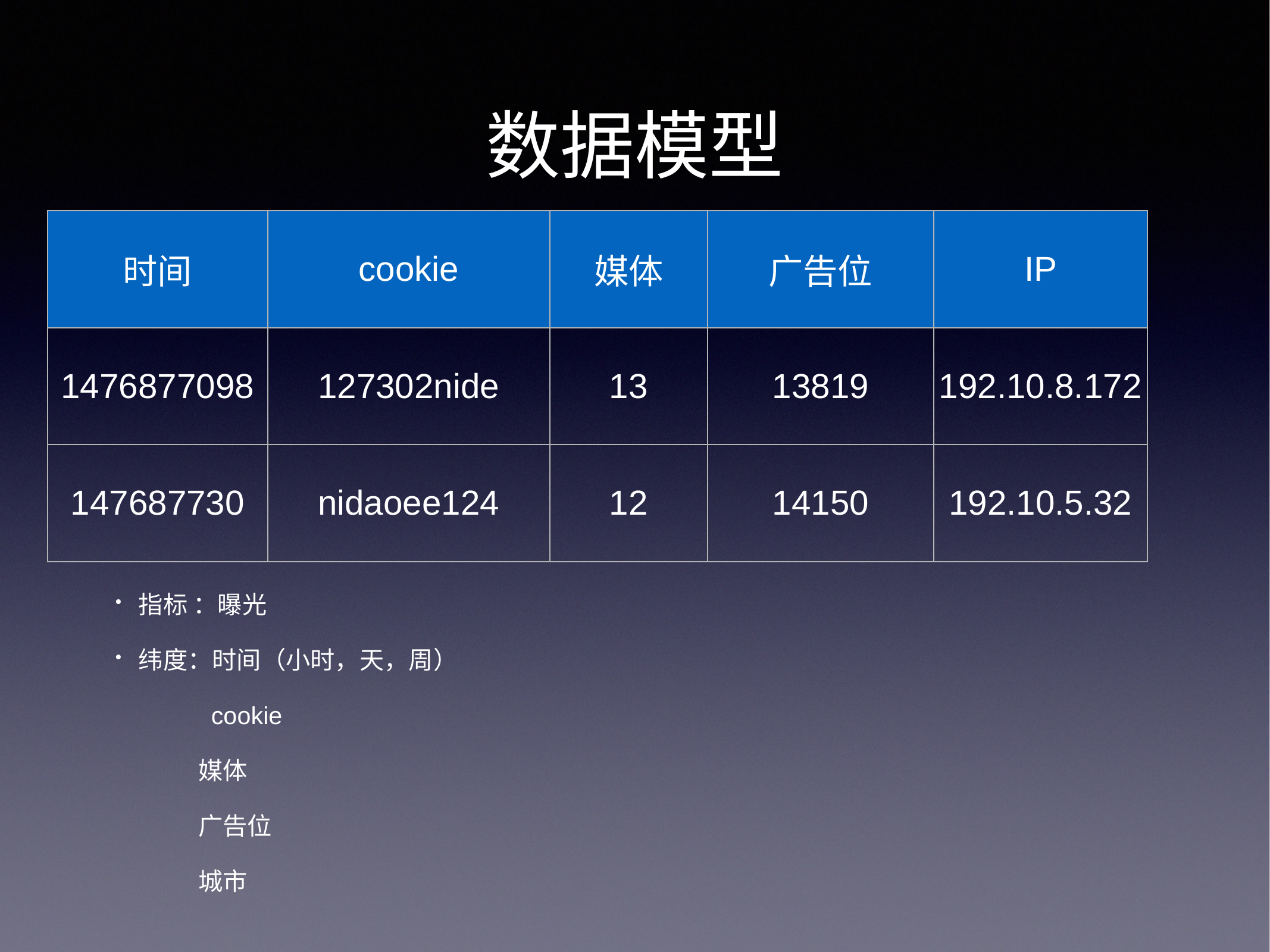

# 数据模型
| 时间 | cookie | 媒体 | 广告位 | IP |
| --- | --- | --- | --- | --- |
| 1476877098 | 127302nide | 13 | 13819 | 192.10.8.172 |
| 147687730 | nidaoee124 | 12 | 14150 | 192.10.5.32 |
指标 ：曝光
纬度：时间（小时，天，周）
              cookie
              媒体
              广告位
              城市